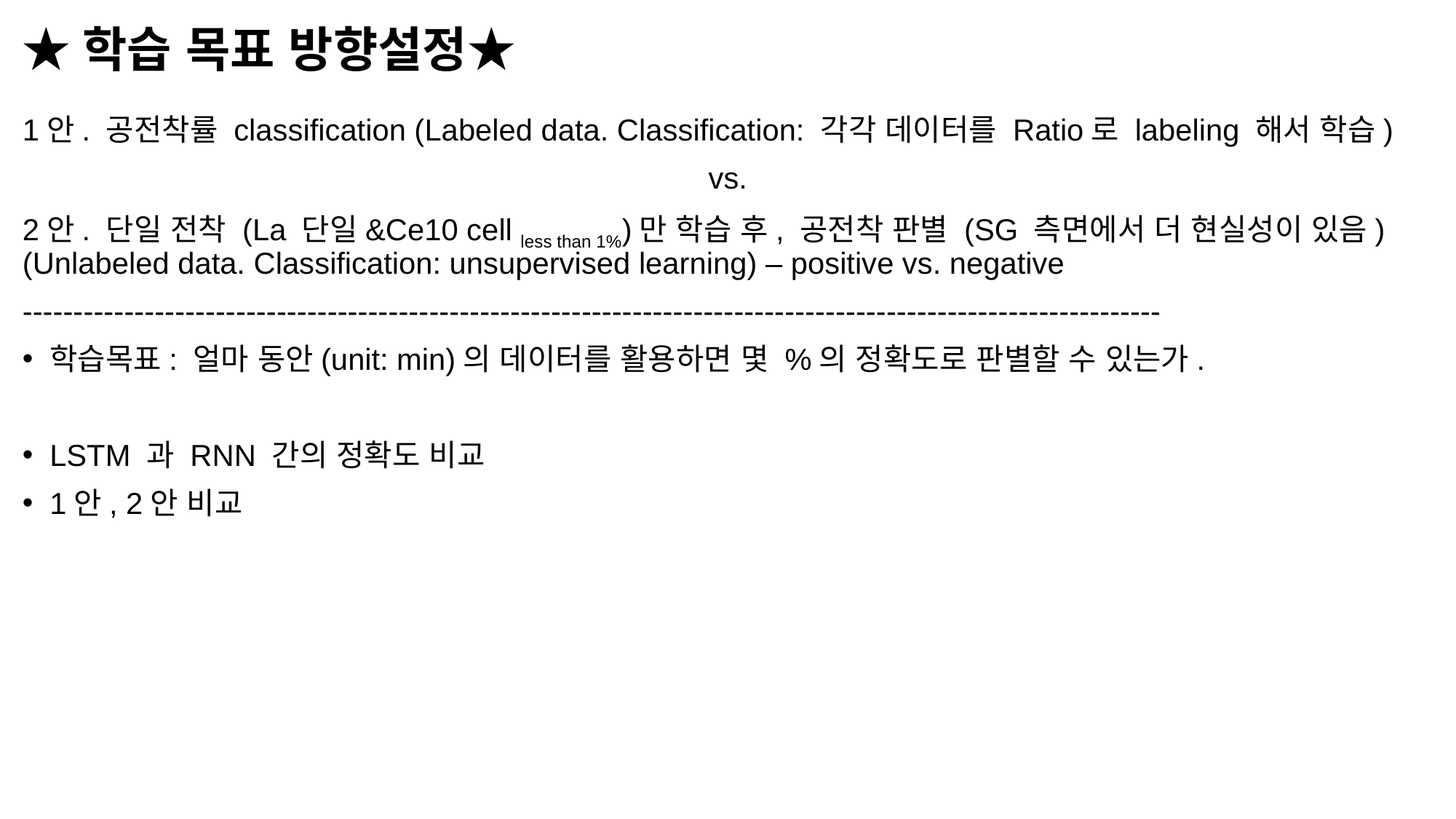

# ★학습 목표 방향설정★
1안. 공전착률 classification (Labeled data. Classification: 각각 데이터를 Ratio로 labeling 해서 학습)
vs.
2안. 단일 전착 (La 단일&Ce10 cell less than 1%)만 학습 후, 공전착 판별 (SG 측면에서 더 현실성이 있음) (Unlabeled data. Classification: unsupervised learning) – positive vs. negative
----------------------------------------------------------------------------------------------------------------
학습목표: 얼마 동안(unit: min)의 데이터를 활용하면 몇 %의 정확도로 판별할 수 있는가.

LSTM 과 RNN 간의 정확도 비교
1안, 2안 비교